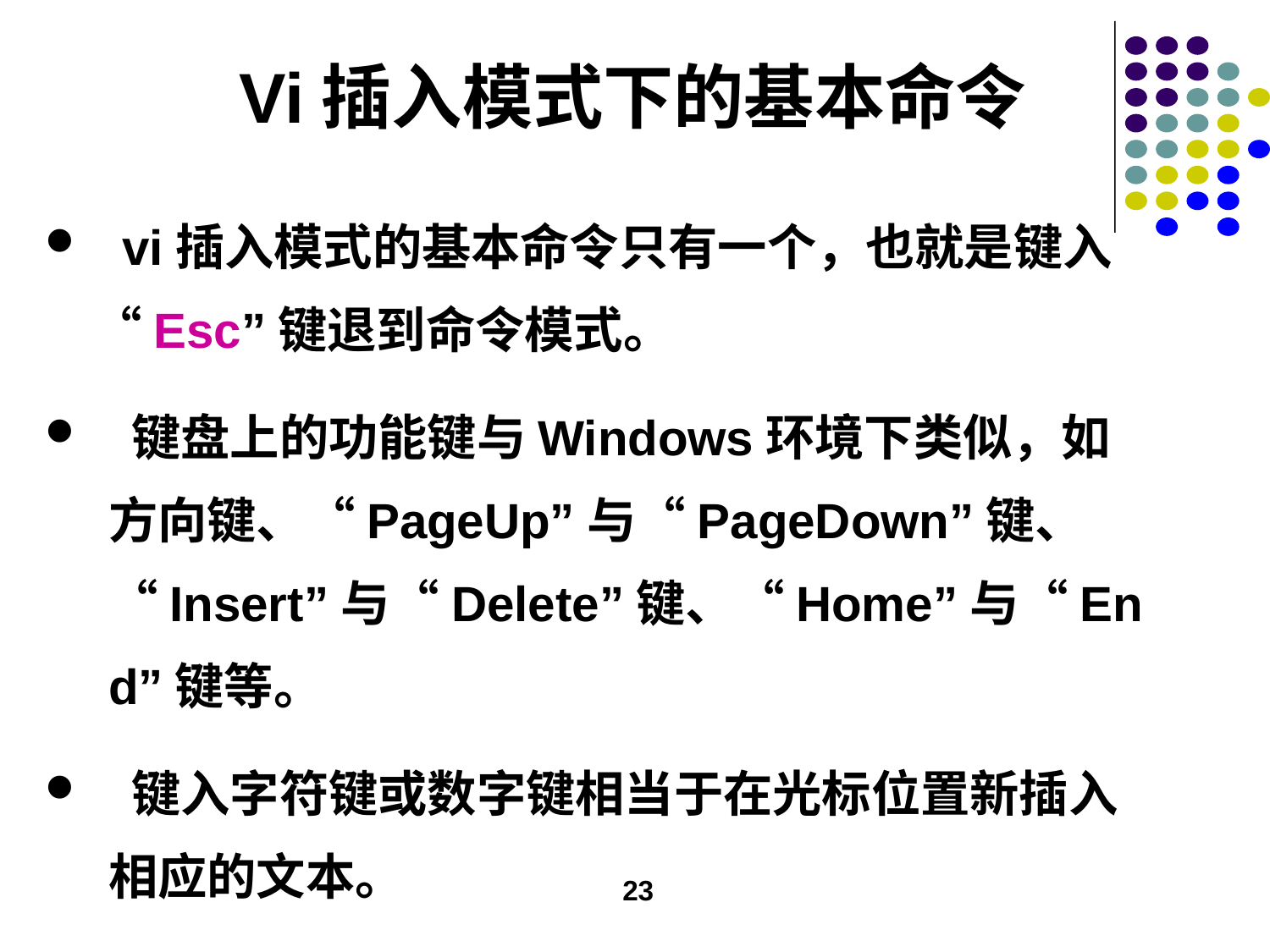

Vi插入模式下的基本命令
 vi插入模式的基本命令只有一个，也就是键入“Esc”键退到命令模式。
 键盘上的功能键与Windows环境下类似，如方向键、“PageUp”与“PageDown”键、“Insert”与“Delete”键、“Home”与“End”键等。
 键入字符键或数字键相当于在光标位置新插入相应的文本。
23